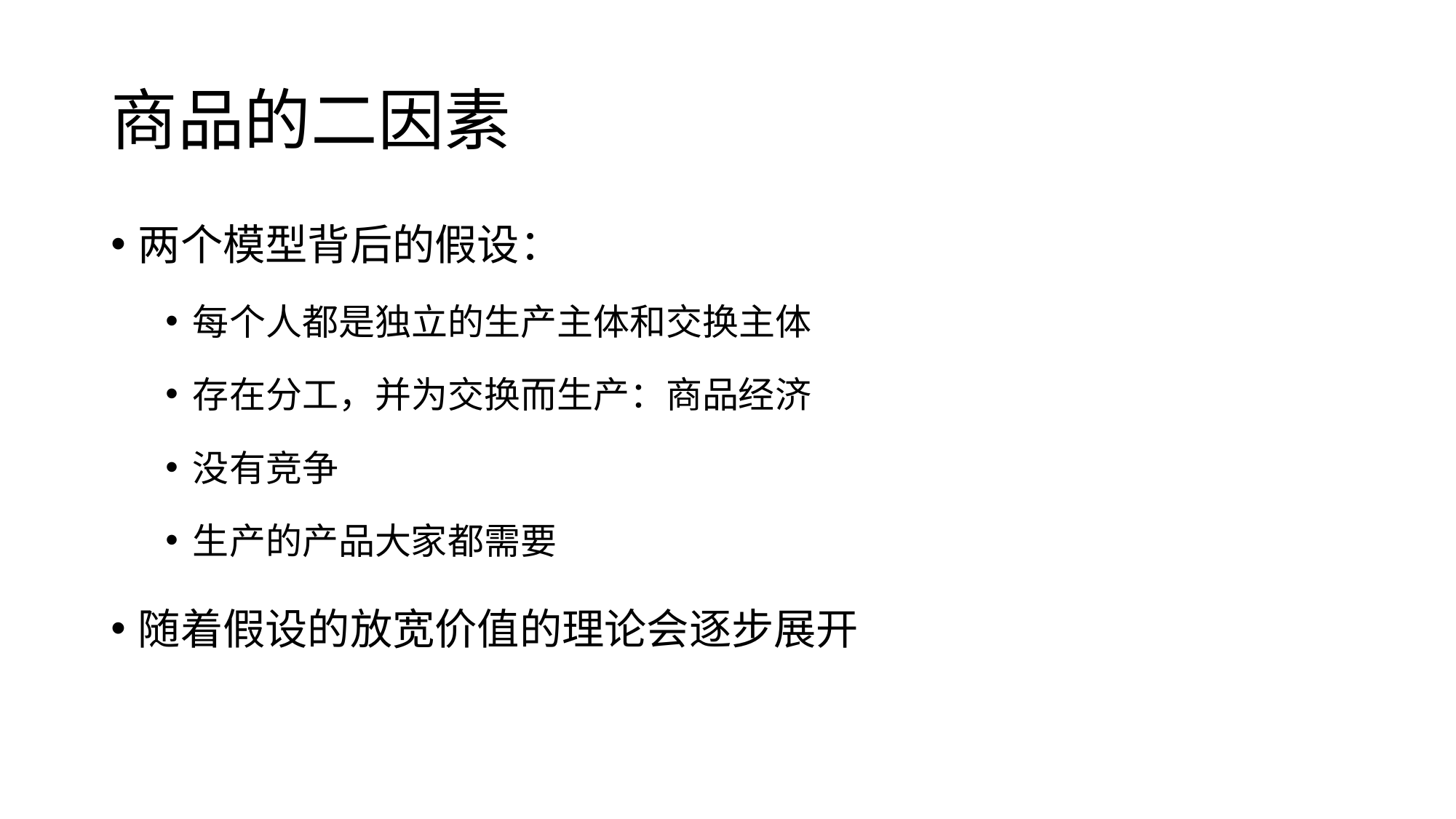

# 商品的二因素
两个模型背后的假设：
每个人都是独立的生产主体和交换主体
存在分工，并为交换而生产：商品经济
没有竞争
生产的产品大家都需要
随着假设的放宽价值的理论会逐步展开